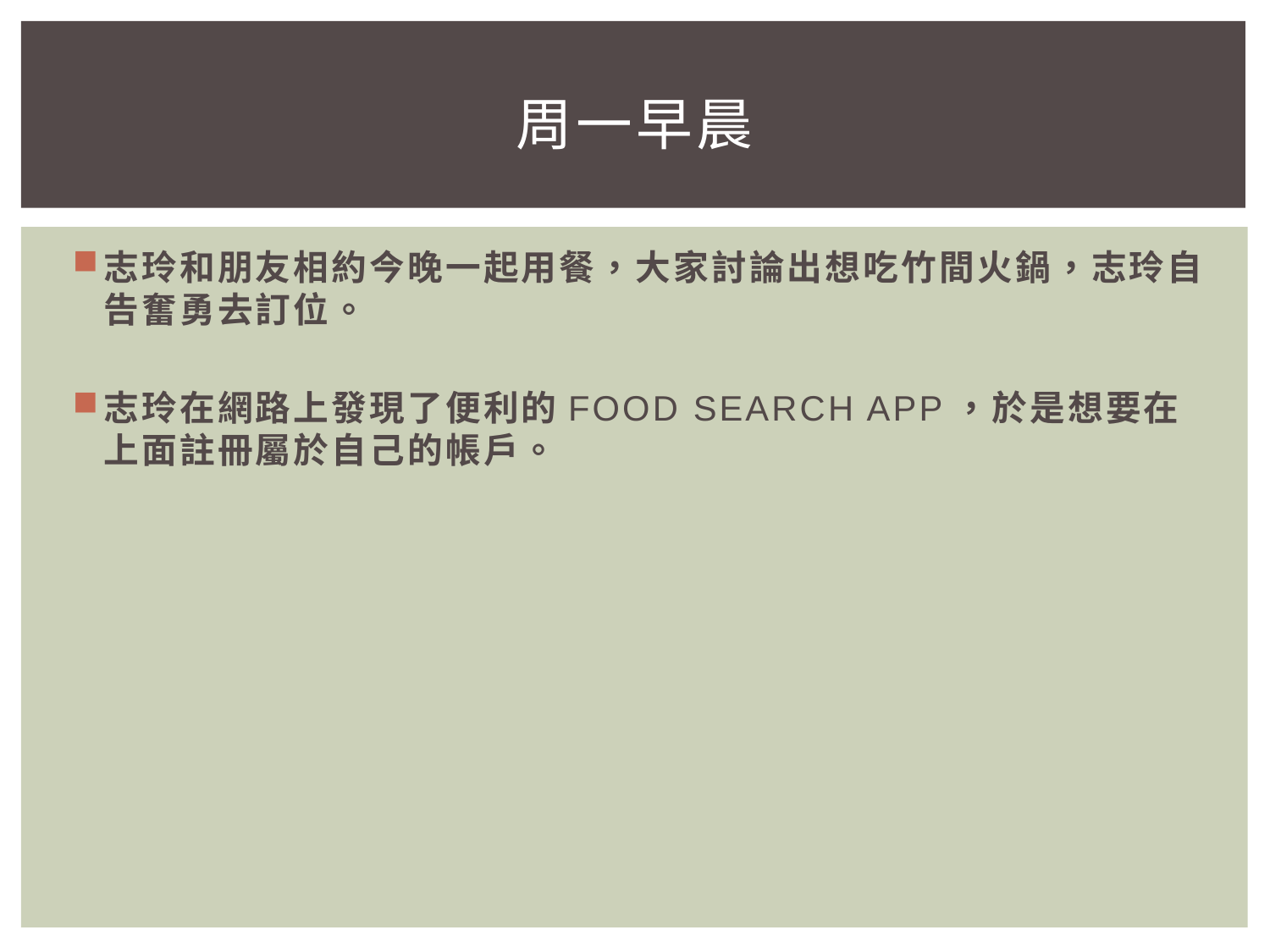

# 周一早晨
志玲和朋友相約今晚一起用餐，大家討論出想吃竹間火鍋，志玲自告奮勇去訂位。

志玲在網路上發現了便利的FOOD SEARCH APP，於是想要在上面註冊屬於自己的帳戶。